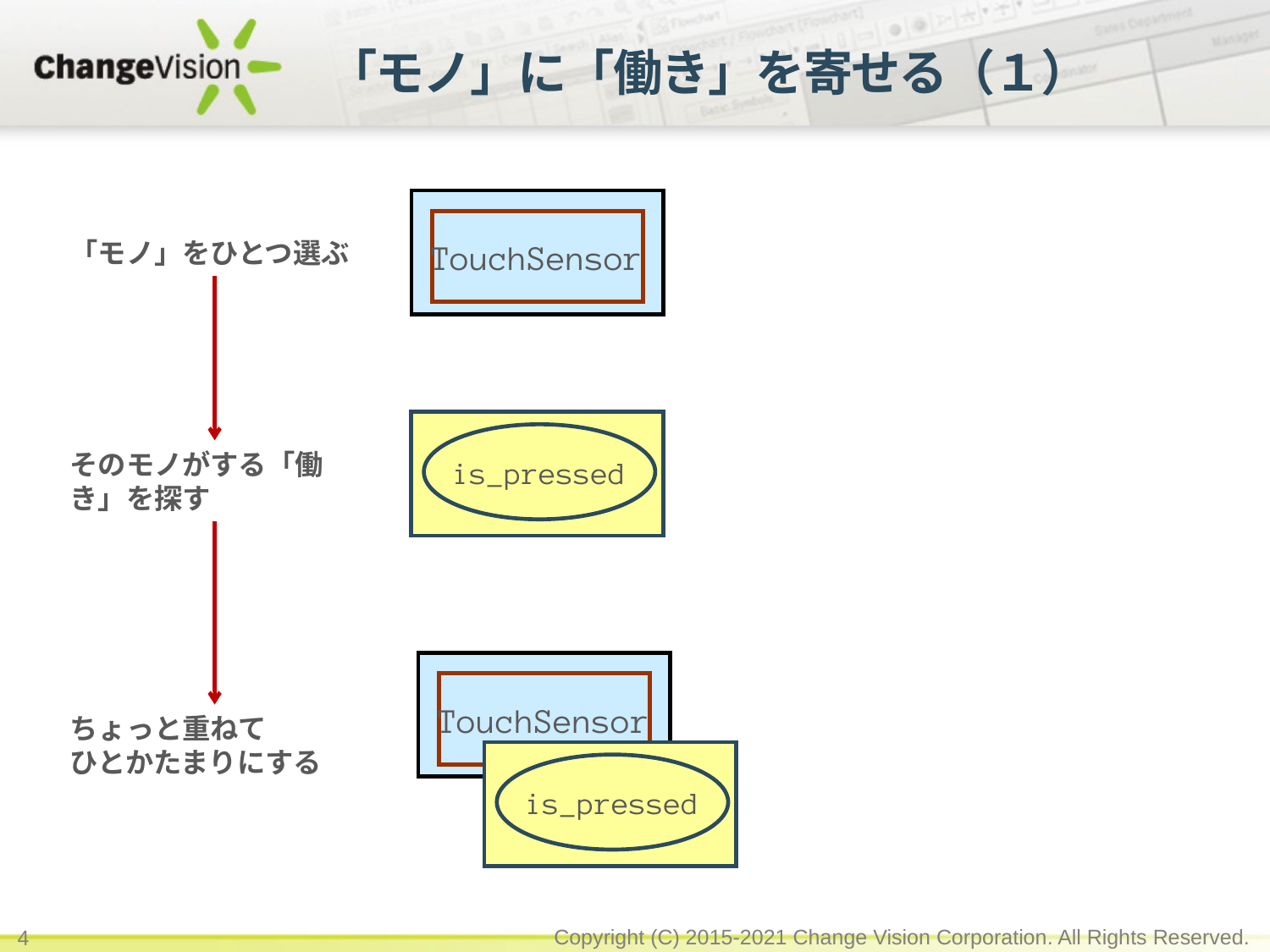

# 「モノ」に「働き」を寄せる（１）
バンパー
TouchSensor
「モノ」をひとつ選ぶ

is_pressed
そのモノがする「働き」を探す
バンパー
TouchSensor

is_pressed
ちょっと重ねて
ひとかたまりにする
4
Copyright (C) 2015-2021 Change Vision Corporation. All Rights Reserved.